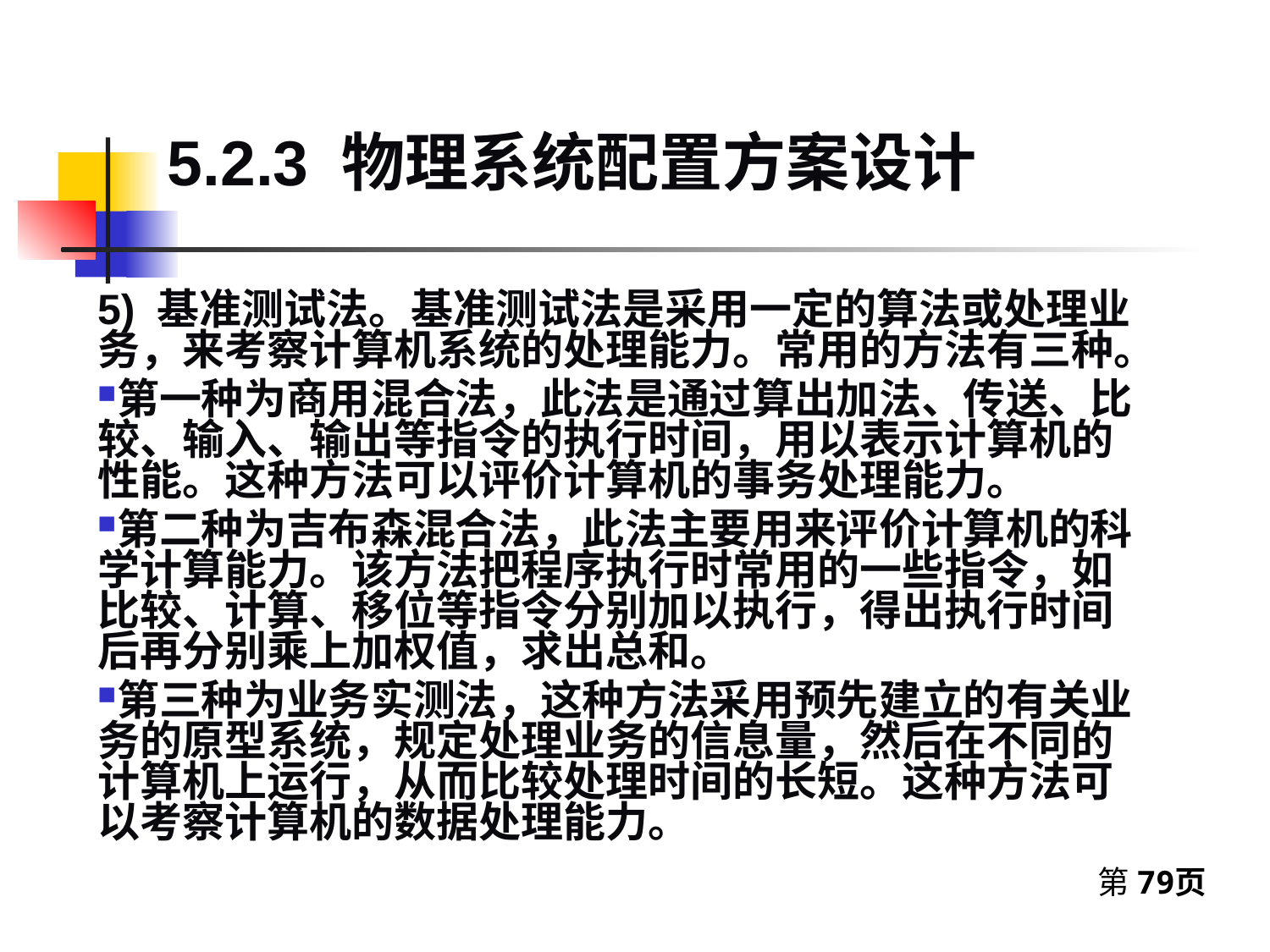

5.2.3 物理系统配置方案设计
5) 基准测试法。基准测试法是采用一定的算法或处理业务，来考察计算机系统的处理能力。常用的方法有三种。
第一种为商用混合法，此法是通过算出加法、传送、比较、输入、输出等指令的执行时间，用以表示计算机的性能。这种方法可以评价计算机的事务处理能力。
第二种为吉布森混合法，此法主要用来评价计算机的科学计算能力。该方法把程序执行时常用的一些指令，如比较、计算、移位等指令分别加以执行，得出执行时间后再分别乘上加权值，求出总和。
第三种为业务实测法，这种方法采用预先建立的有关业务的原型系统，规定处理业务的信息量，然后在不同的计算机上运行，从而比较处理时间的长短。这种方法可以考察计算机的数据处理能力。